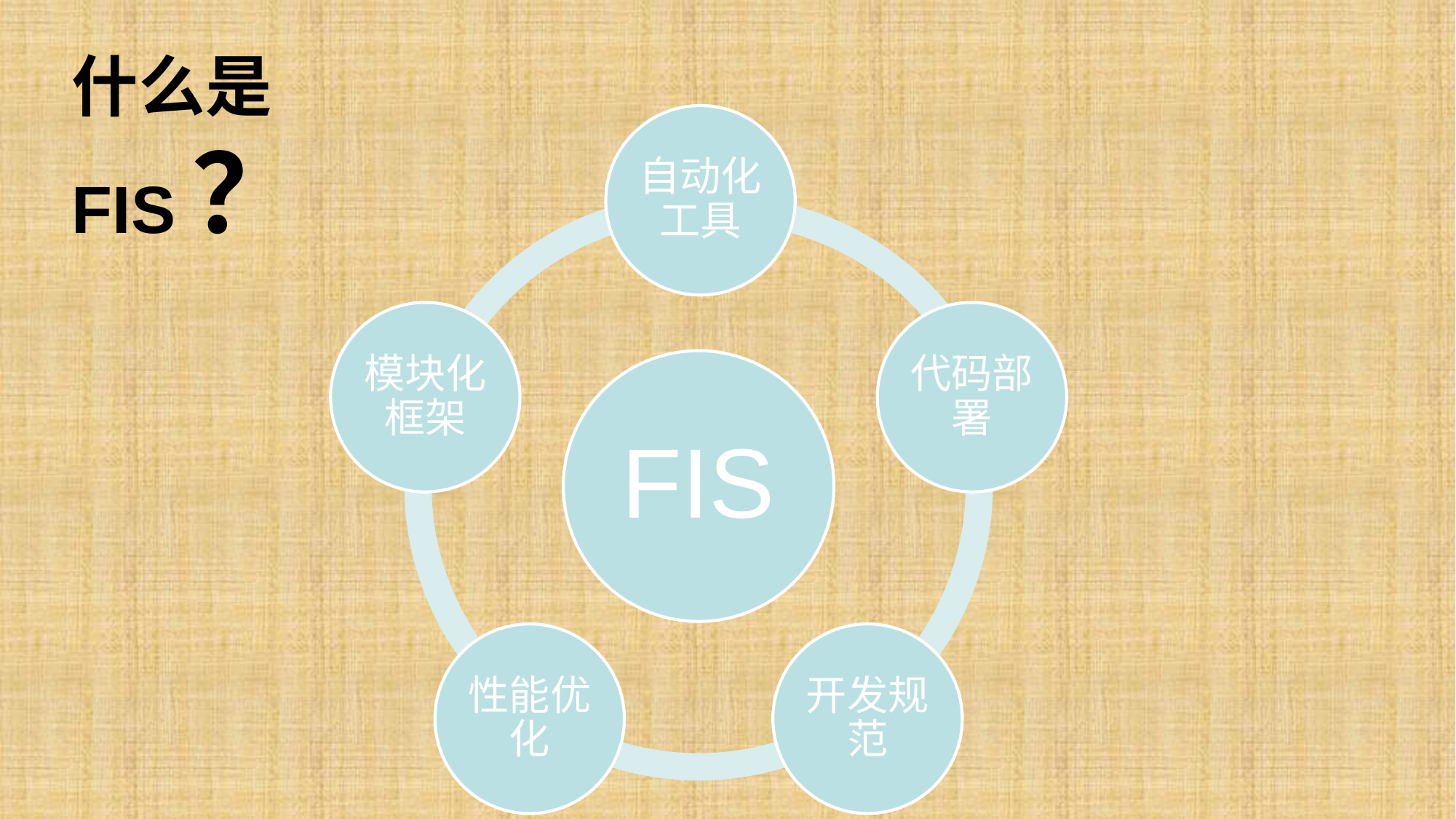

什么是FIS？
FIS
自动化工具
代码部署
开发规范
性能优化
模块化框架